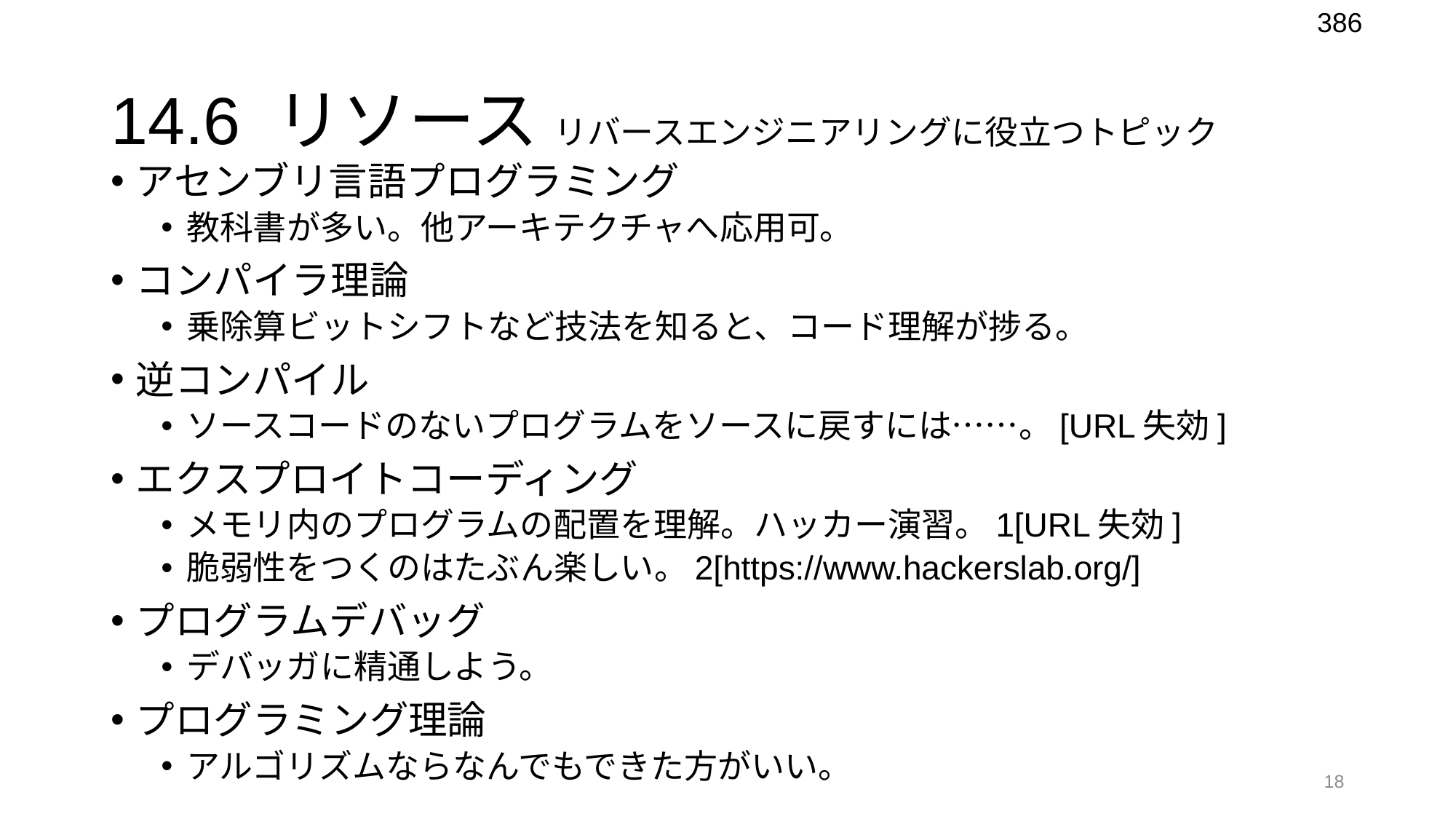

386
# 14.6 リソース リバースエンジニアリングに役立つトピック
アセンブリ言語プログラミング
教科書が多い。他アーキテクチャへ応用可。
コンパイラ理論
乗除算ビットシフトなど技法を知ると、コード理解が捗る。
逆コンパイル
ソースコードのないプログラムをソースに戻すには……。[URL失効]
エクスプロイトコーディング
メモリ内のプログラムの配置を理解。ハッカー演習。1[URL失効]
脆弱性をつくのはたぶん楽しい。2[https://www.hackerslab.org/]
プログラムデバッグ
デバッガに精通しよう。
プログラミング理論
アルゴリズムならなんでもできた方がいい。
18